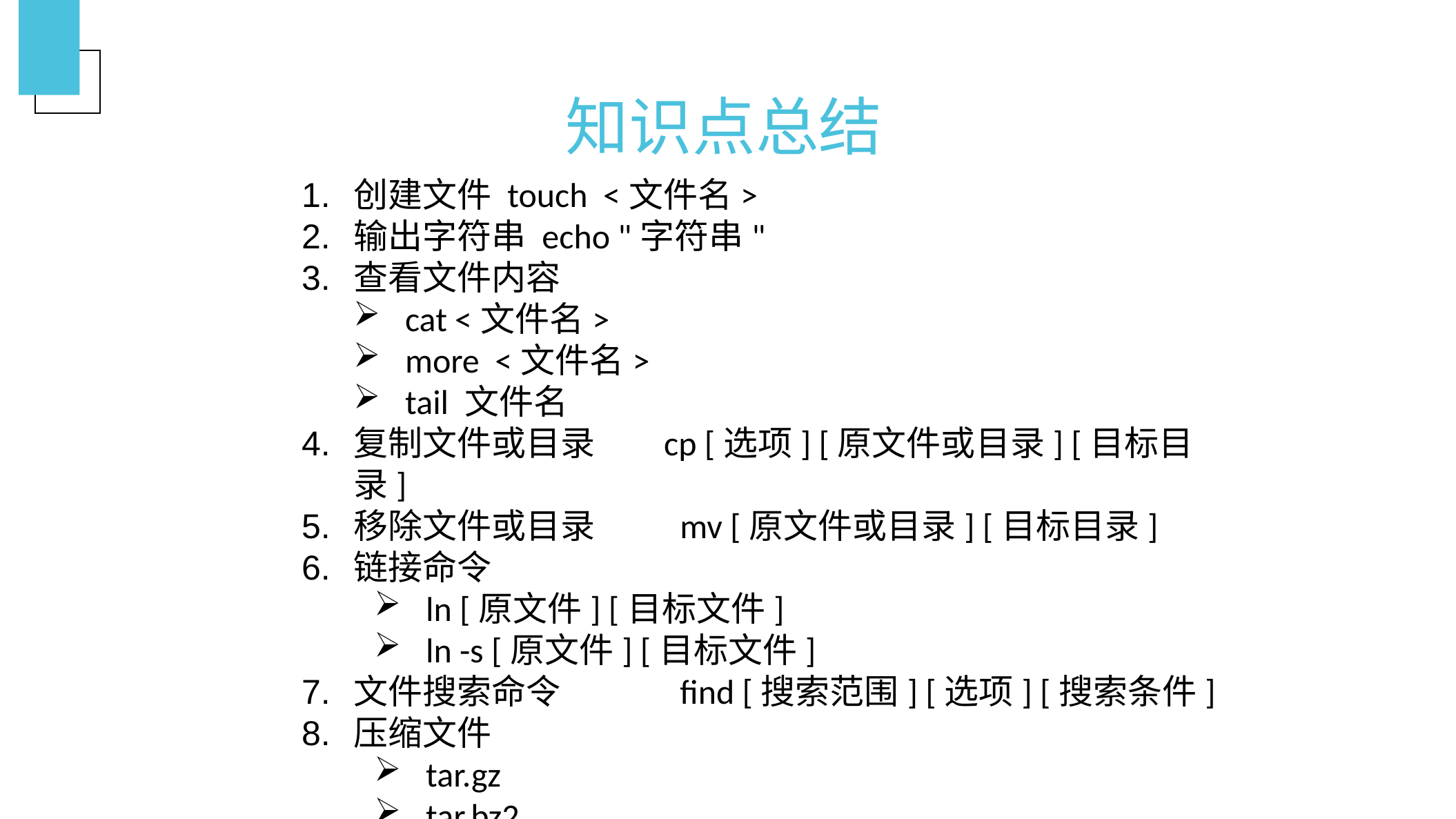

知识点总结
创建文件 touch  <文件名>
输出字符串 echo "字符串"
查看文件内容
cat <文件名>
more  <文件名>
tail 文件名
复制文件或目录 	cp [选项] [原文件或目录] [目标目录]
移除文件或目录	 mv [原文件或目录] [目标目录]
链接命令
ln [原文件] [目标文件]
ln -s [原文件] [目标文件]
文件搜索命令	 find [搜索范围] [选项] [搜索条件]
压缩文件
tar.gz
tar.bz2